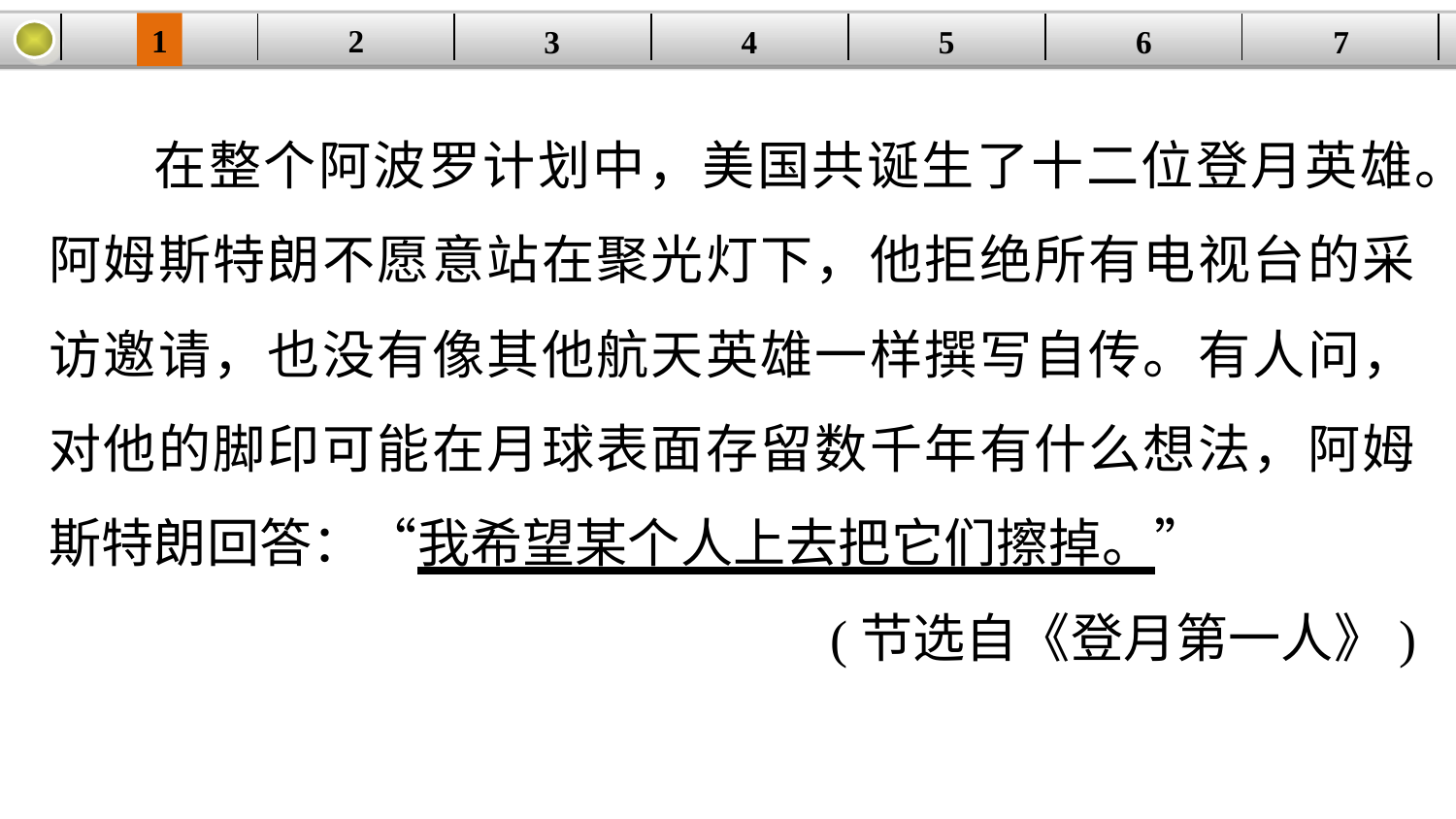

1
2
|  |  |  |  |  |  |  |
| --- | --- | --- | --- | --- | --- | --- |
3
4
5
6
7

在整个阿波罗计划中，美国共诞生了十二位登月英雄。阿姆斯特朗不愿意站在聚光灯下，他拒绝所有电视台的采访邀请，也没有像其他航天英雄一样撰写自传。有人问，对他的脚印可能在月球表面存留数千年有什么想法，阿姆斯特朗回答：“我希望某个人上去把它们擦掉。”
(节选自《登月第一人》)